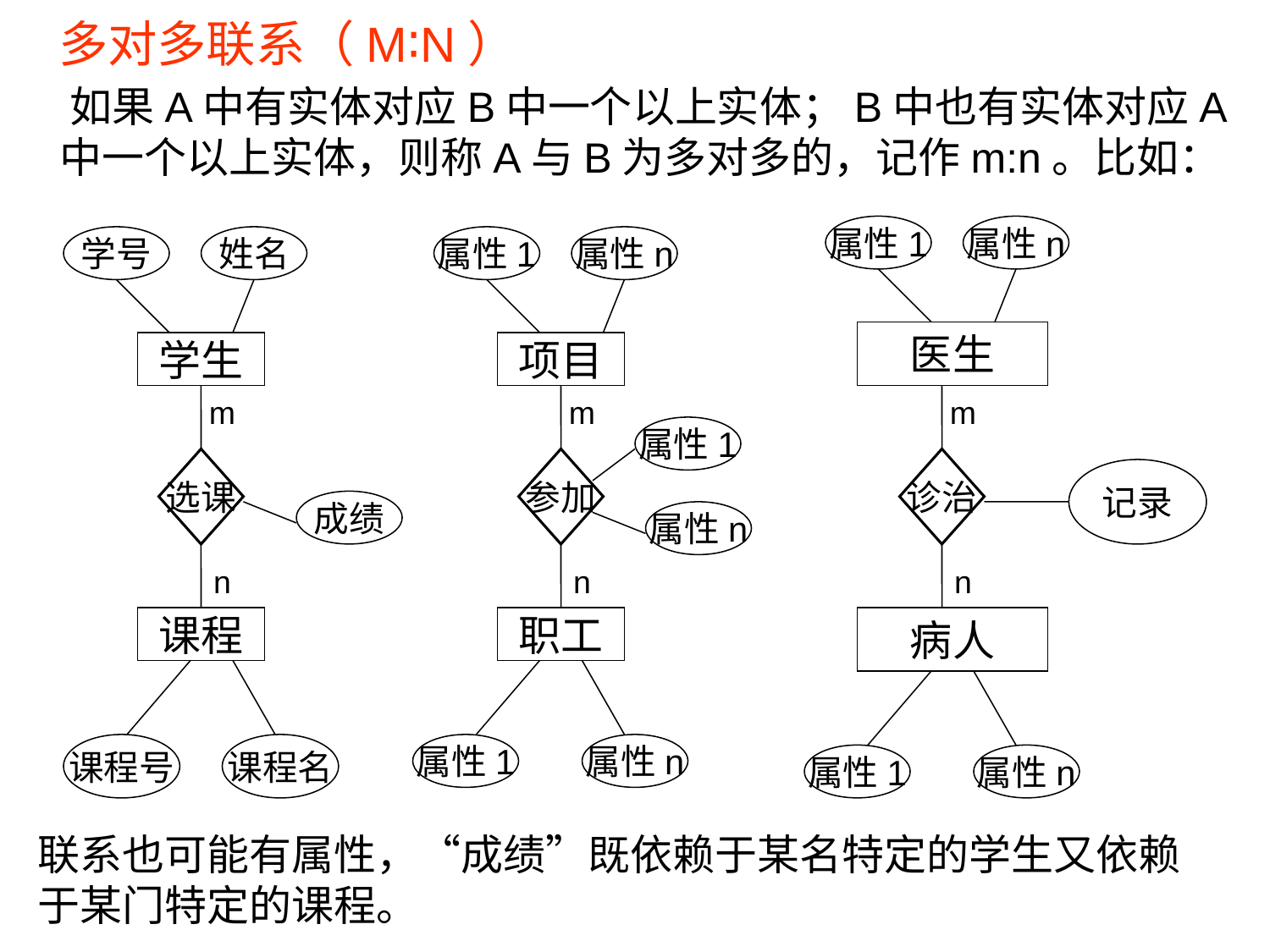

多对多联系（M∶N）
 如果A中有实体对应B中一个以上实体；B中也有实体对应A中一个以上实体，则称A与B为多对多的，记作m:n。比如：
属性1
属性n
学号
姓名
属性1
属性n

医生
学生
项目

m
m
m
属性1

选课
参加

诊治
记录
成绩

属性n

n
n
n
课程
职工
病人

课程号
课程名
属性1
属性n
属性1
属性n
联系也可能有属性，“成绩”既依赖于某名特定的学生又依赖于某门特定的课程。